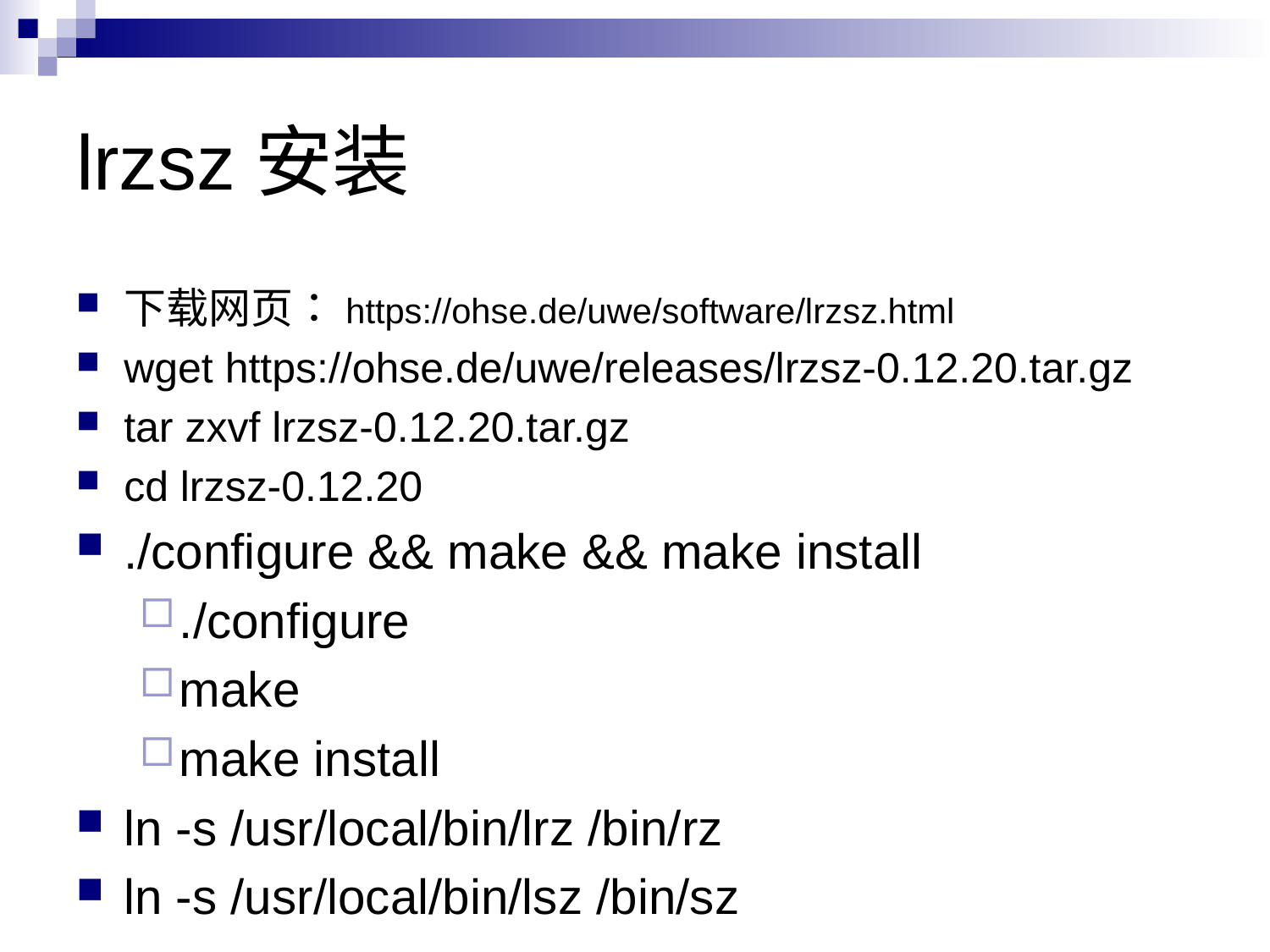

# lrzsz安装
下载网页：https://ohse.de/uwe/software/lrzsz.html
wget https://ohse.de/uwe/releases/lrzsz-0.12.20.tar.gz
tar zxvf lrzsz-0.12.20.tar.gz
cd lrzsz-0.12.20
./configure && make && make install
./configure
make
make install
ln -s /usr/local/bin/lrz /bin/rz
ln -s /usr/local/bin/lsz /bin/sz